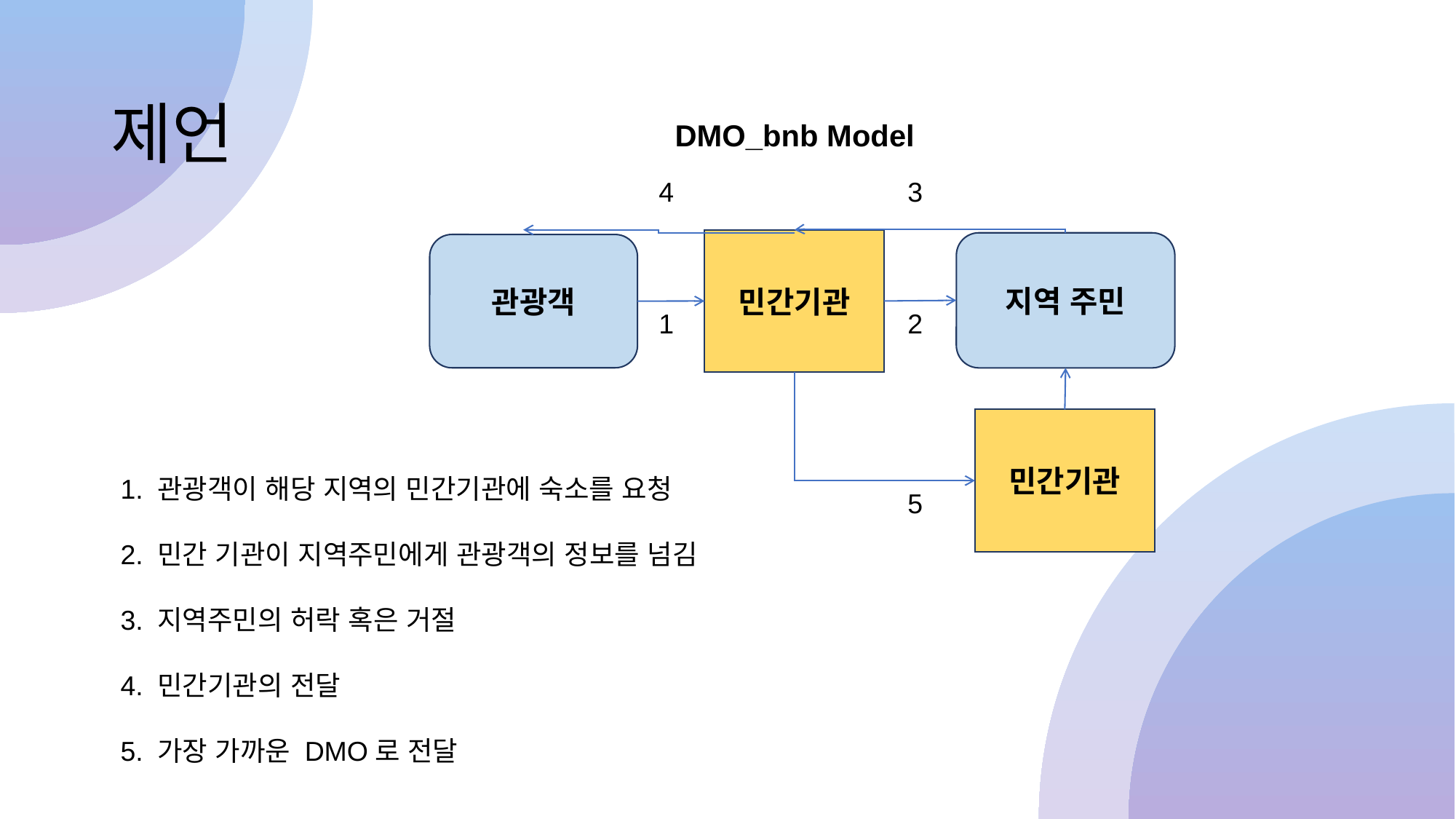

제언
DMO_bnb Model
4
3
민간기관
지역 주민
관광객
1
2
민간기관
5

1. 관광객이 해당 지역의 민간기관에 숙소를 요청

2. 민간 기관이 지역주민에게 관광객의 정보를 넘김

3. 지역주민의 허락 혹은 거절

4. 민간기관의 전달

5. 가장 가까운 DMO로 전달